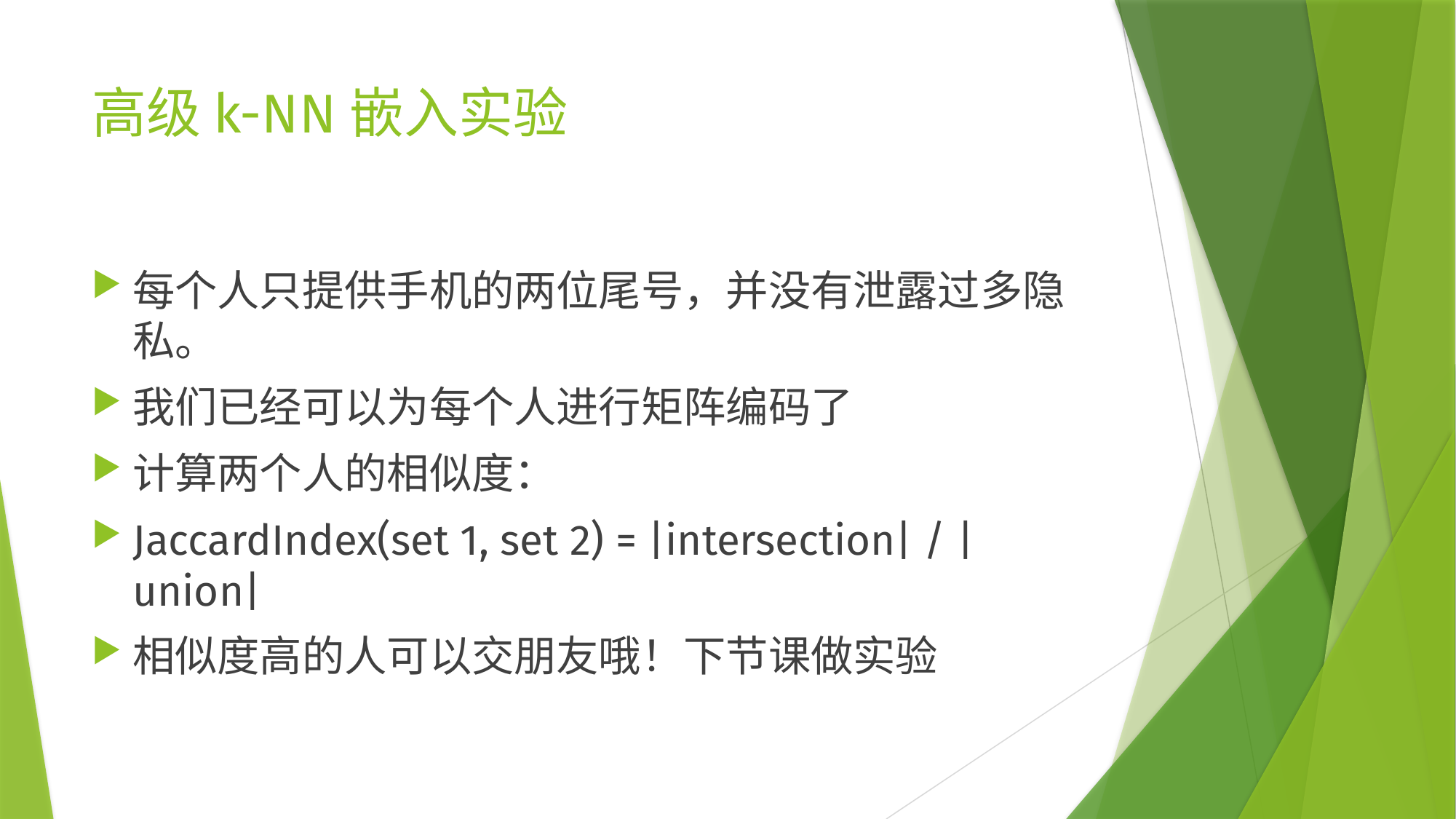

# 高级k-NN嵌入实验
每个人只提供手机的两位尾号，并没有泄露过多隐私。
我们已经可以为每个人进行矩阵编码了
计算两个人的相似度：
JaccardIndex(set 1, set 2) = |intersection| / |union|
相似度高的人可以交朋友哦！下节课做实验